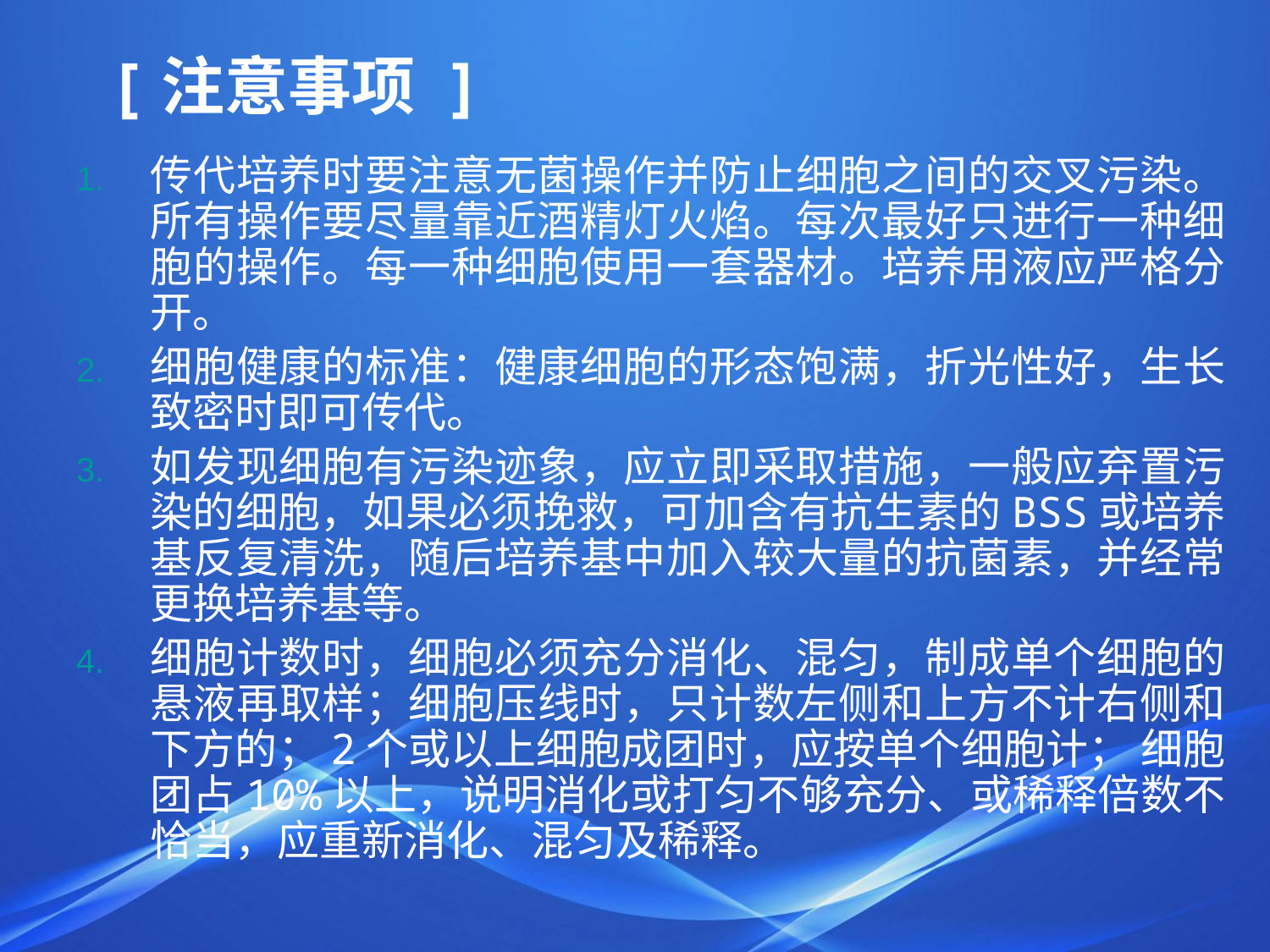

# [注意事项 ]
传代培养时要注意无菌操作并防止细胞之间的交叉污染。所有操作要尽量靠近酒精灯火焰。每次最好只进行一种细胞的操作。每一种细胞使用一套器材。培养用液应严格分开。
细胞健康的标准：健康细胞的形态饱满，折光性好，生长致密时即可传代。
如发现细胞有污染迹象，应立即采取措施，一般应弃置污染的细胞，如果必须挽救，可加含有抗生素的BSS或培养基反复清洗，随后培养基中加入较大量的抗菌素，并经常更换培养基等。
细胞计数时，细胞必须充分消化、混匀，制成单个细胞的悬液再取样；细胞压线时，只计数左侧和上方不计右侧和下方的；2个或以上细胞成团时，应按单个细胞计； 细胞团占10%以上，说明消化或打匀不够充分、或稀释倍数不恰当，应重新消化、混匀及稀释。